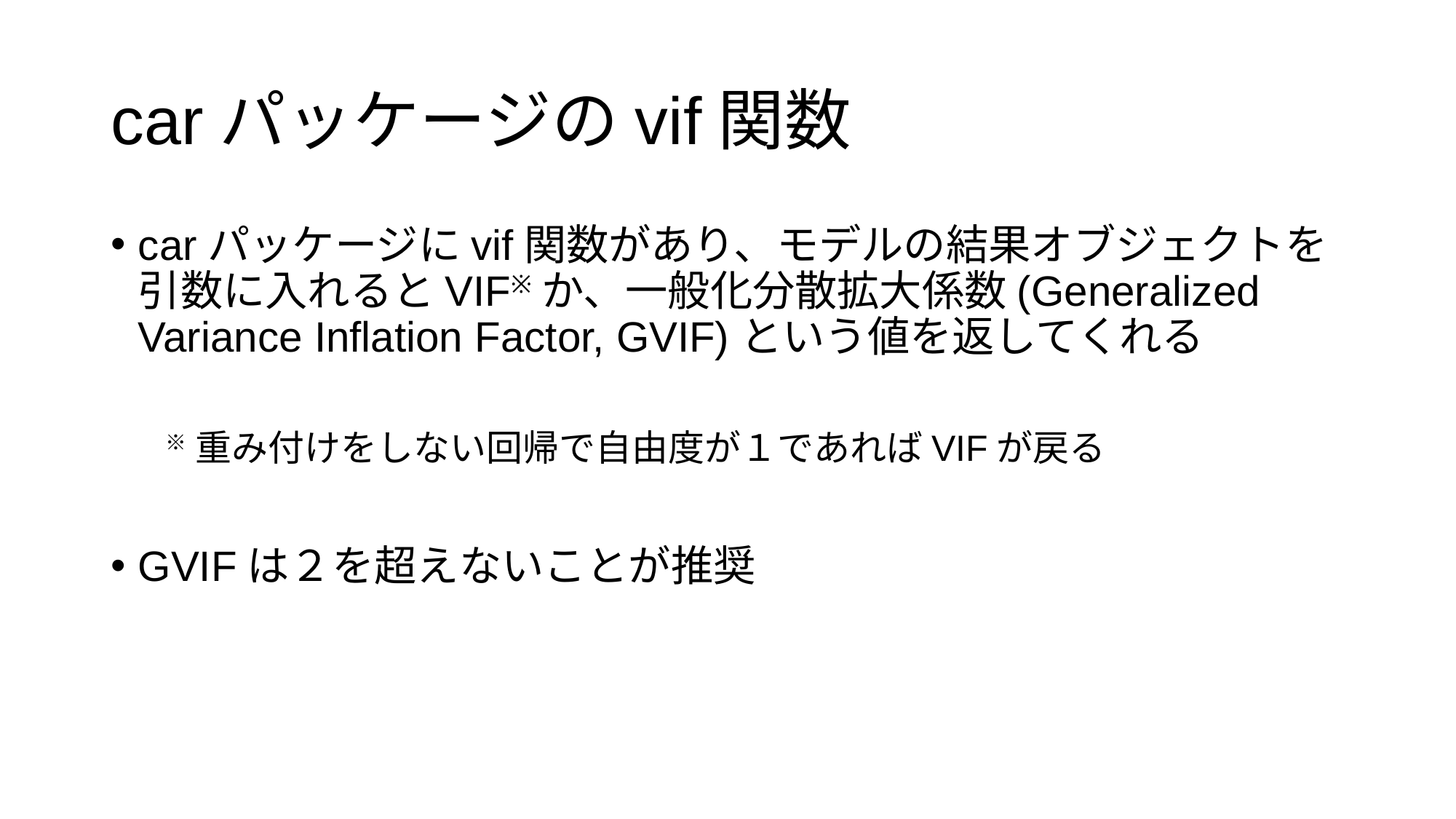

# carパッケージのvif関数
carパッケージにvif関数があり、モデルの結果オブジェクトを引数に入れるとVIF※か、一般化分散拡大係数(Generalized Variance Inflation Factor, GVIF)という値を返してくれる

※重み付けをしない回帰で自由度が１であればVIFが戻る

GVIFは２を超えないことが推奨